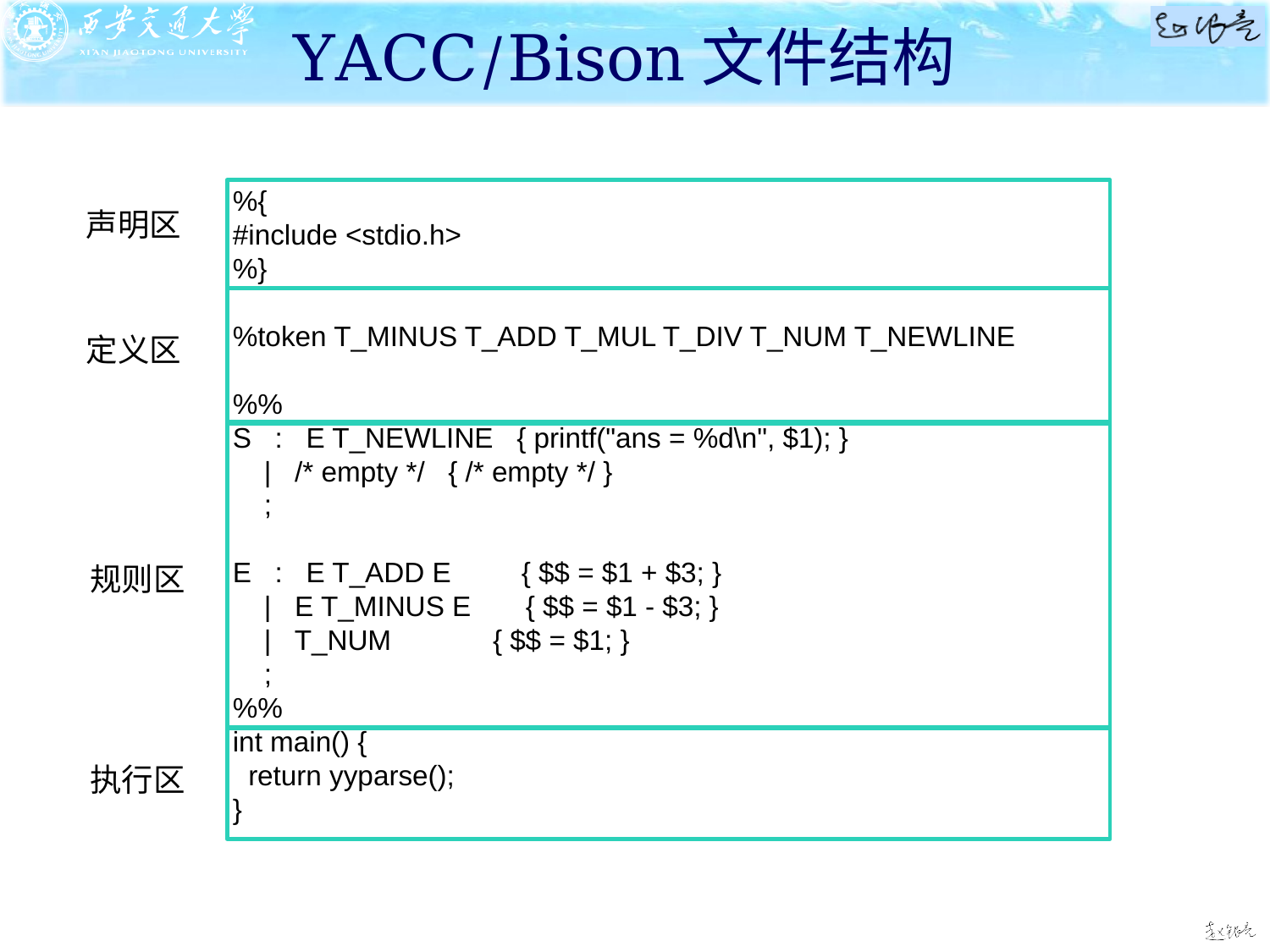

# YACC/Bison文件结构
%{
#include <stdio.h>
%}

%token T_MINUS T_ADD T_MUL T_DIV T_NUM T_NEWLINE

%%
S   :   E T_NEWLINE   { printf("ans = %d\n", $1); }
    |   /* empty */   { /* empty */ }
    ;

E   :   E T_ADD E         { $$ = $1 + $3; }
    |   E T_MINUS E       { $$ = $1 - $3; }
    |   T_NUM             { $$ = $1; }
    ;
%%
int main() {
  return yyparse();
}

声明区

定义区

规则区

执行区